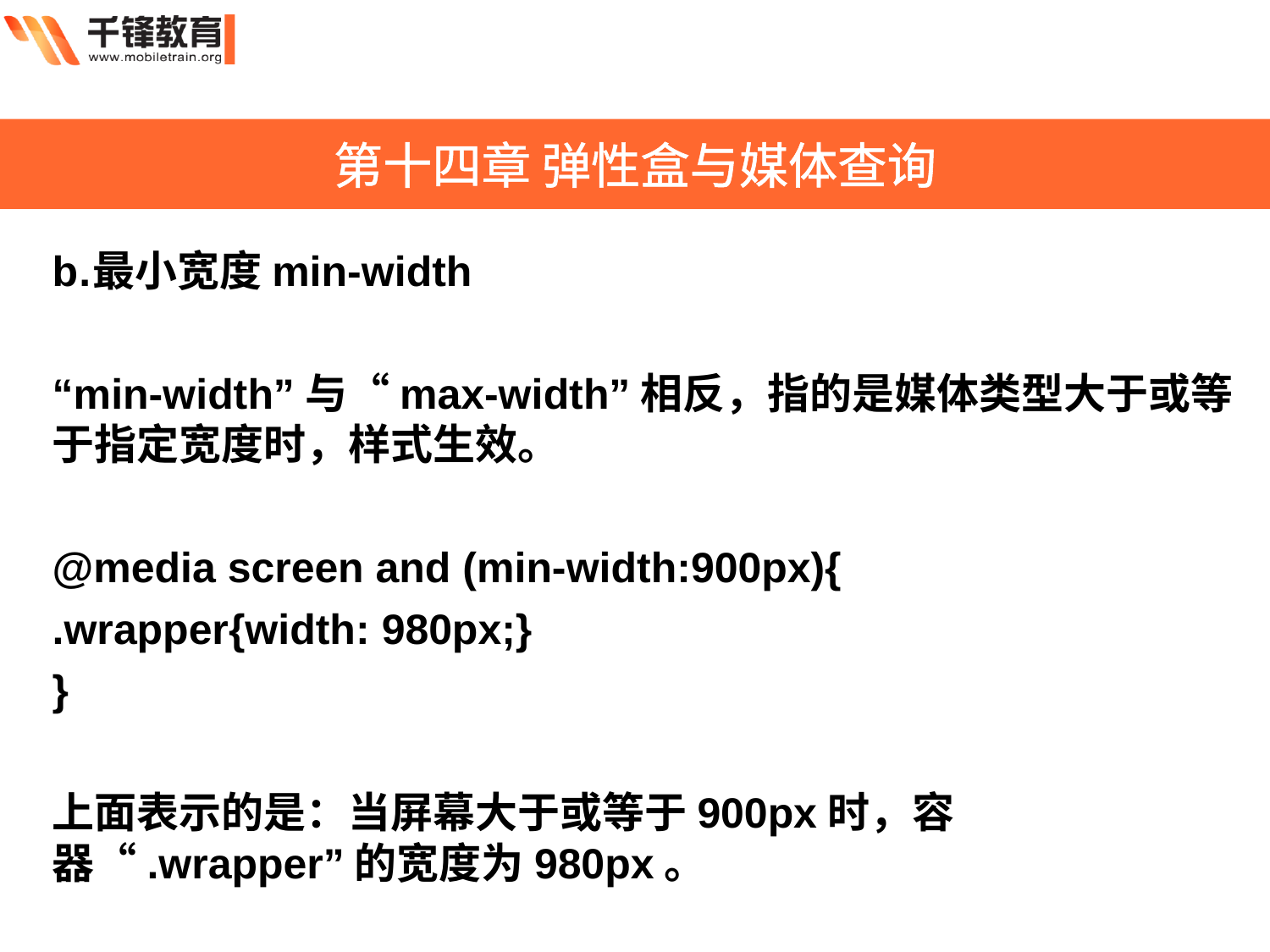

第十四章 弹性盒与媒体查询
最小宽度min-width

“min-width”与“max-width”相反，指的是媒体类型大于或等于指定宽度时，样式生效。

@media screen and (min-width:900px){
.wrapper{width: 980px;}
}

上面表示的是：当屏幕大于或等于900px时，容器“.wrapper”的宽度为980px。